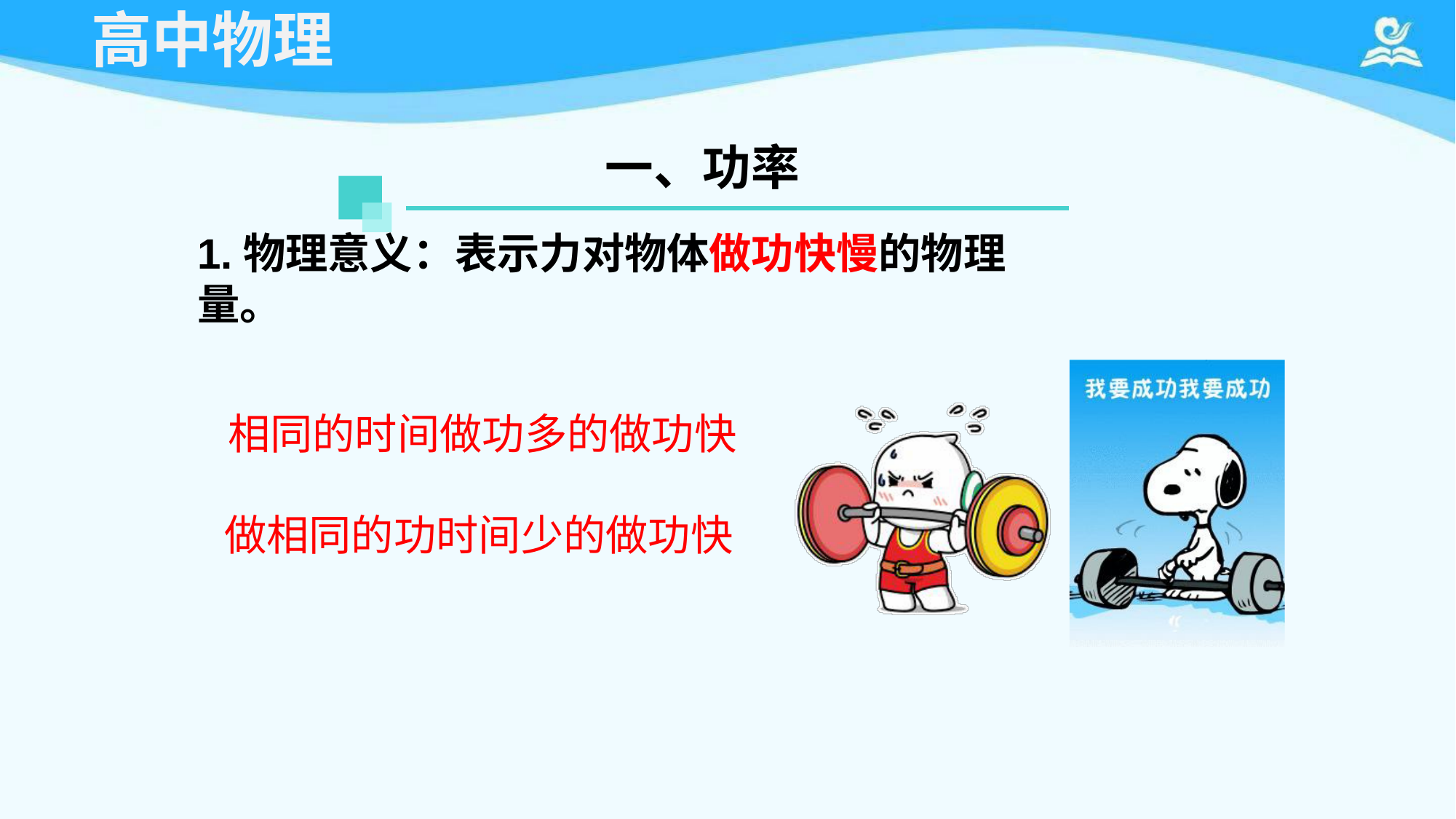

# 高中物理
一、功率
1.物理意义：表示力对物体做功快慢的物理量。
相同的时间做功多的做功快 做相同的功时间少的做功快